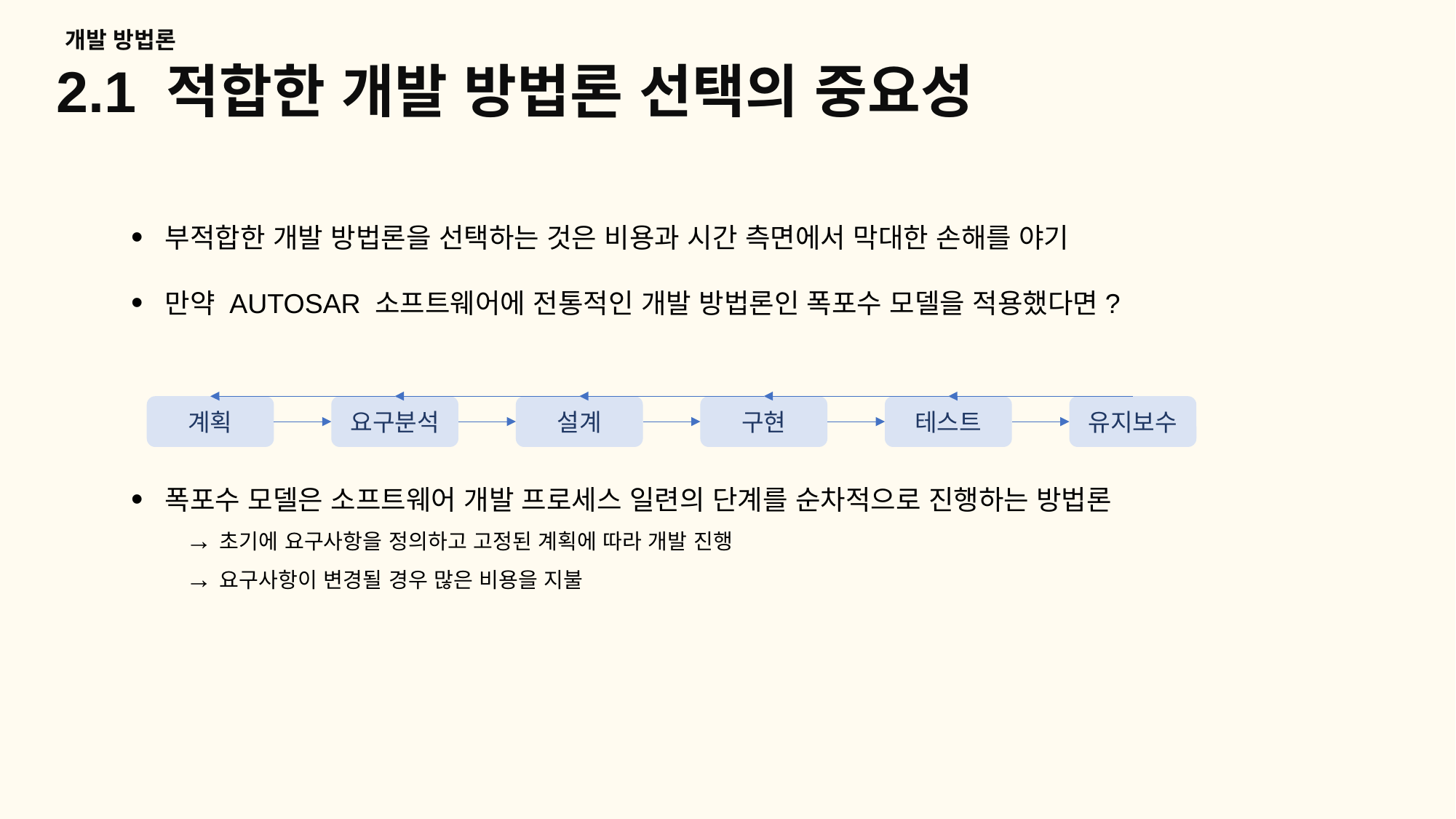

개발 방법론
2.1 적합한 개발 방법론 선택의 중요성
부적합한 개발 방법론을 선택하는 것은 비용과 시간 측면에서 막대한 손해를 야기

만약 AUTOSAR 소프트웨어에 전통적인 개발 방법론인 폭포수 모델을 적용했다면?

폭포수 모델은 소프트웨어 개발 프로세스 일련의 단계를 순차적으로 진행하는 방법론
초기에 요구사항을 정의하고 고정된 계획에 따라 개발 진행
요구사항이 변경될 경우 많은 비용을 지불
테스트
유지보수
구현
요구분석
설계
계획